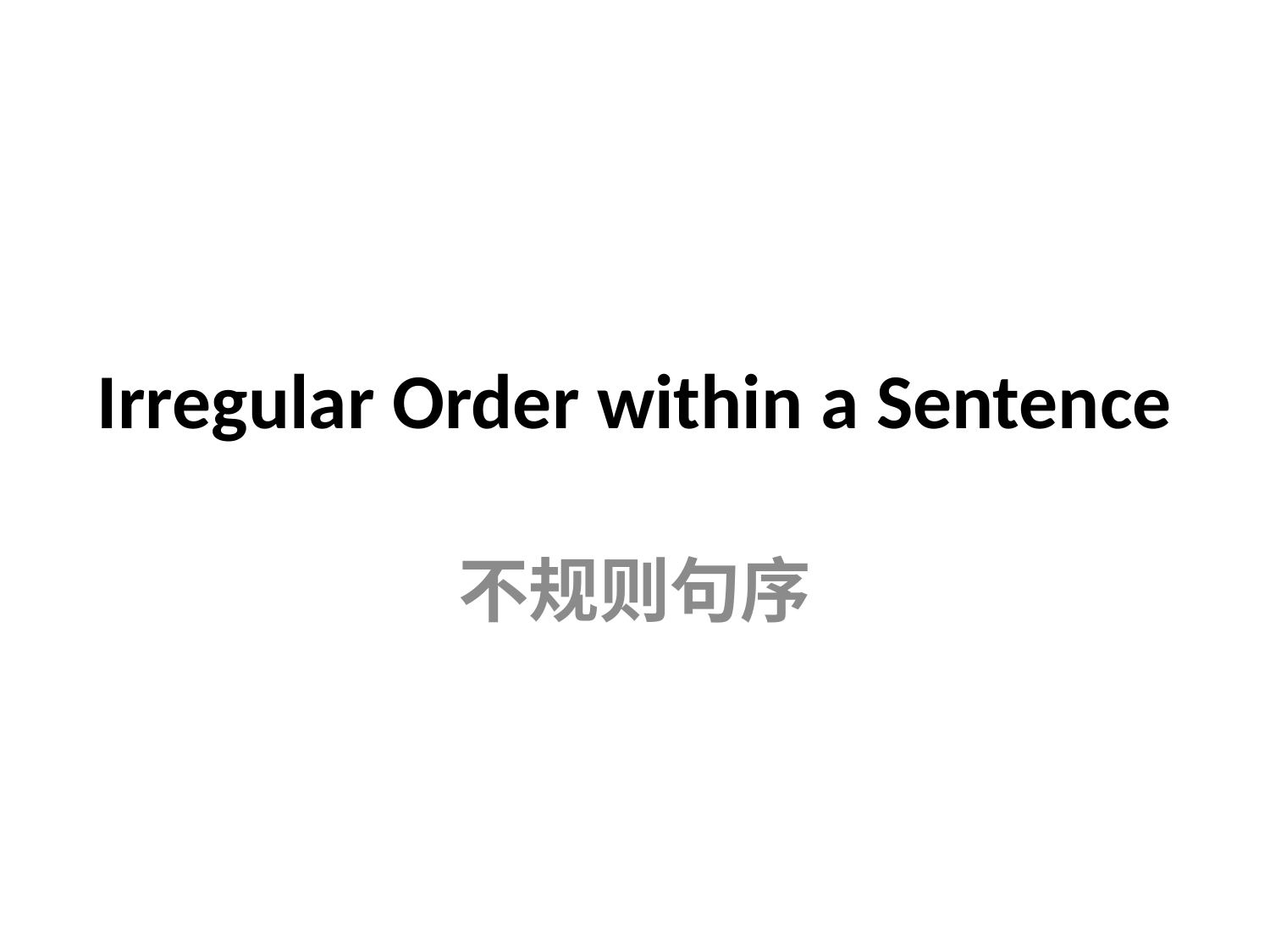

# Irregular Order within a Sentence
不规则句序